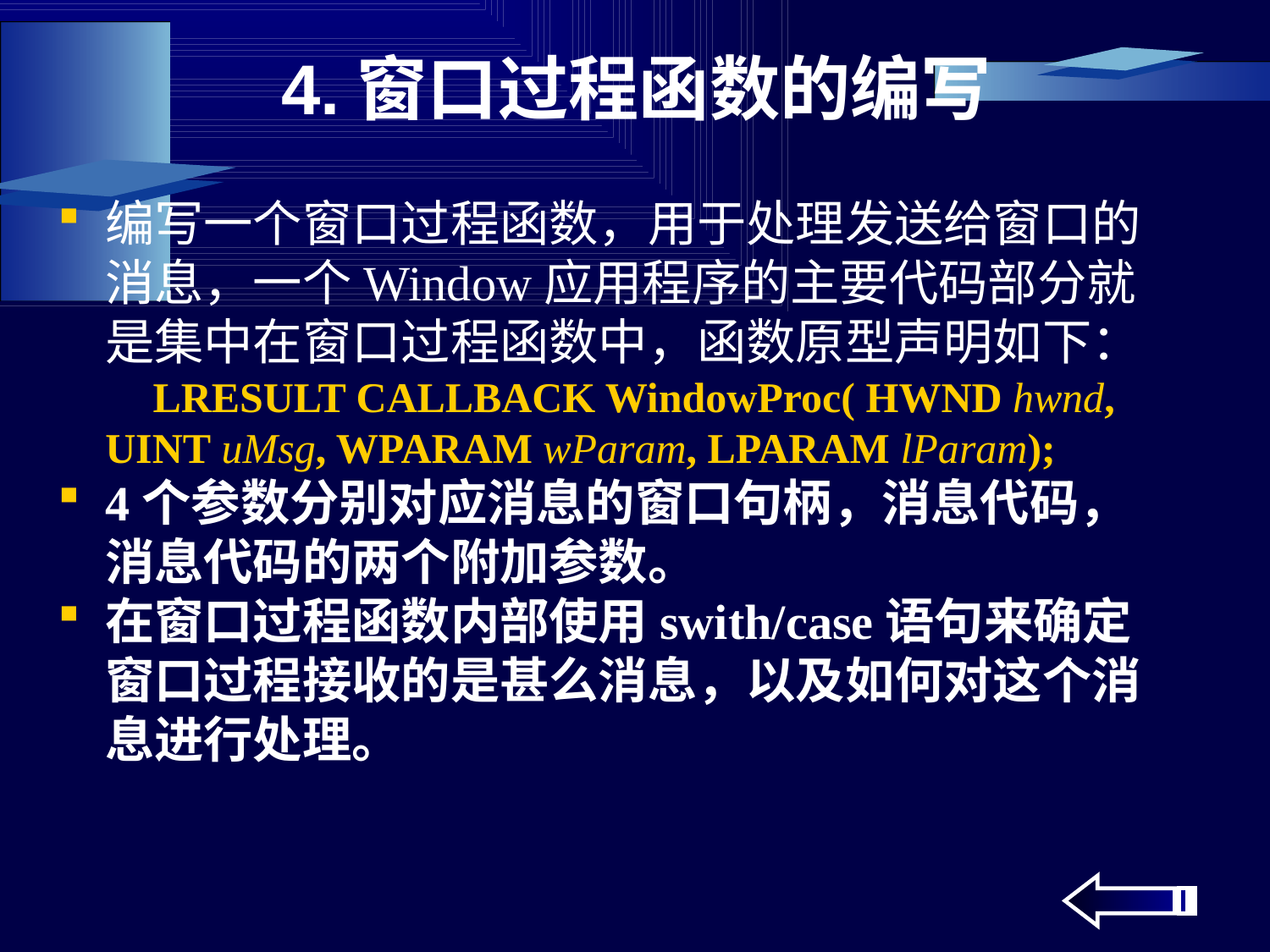

# 4.窗口过程函数的编写
编写一个窗口过程函数，用于处理发送给窗口的消息，一个Window应用程序的主要代码部分就是集中在窗口过程函数中，函数原型声明如下：
         LRESULT CALLBACK WindowProc( HWND hwnd, UINT uMsg, WPARAM wParam, LPARAM lParam);
4个参数分别对应消息的窗口句柄，消息代码，消息代码的两个附加参数。
在窗口过程函数内部使用swith/case语句来确定窗口过程接收的是甚么消息，以及如何对这个消息进行处理。